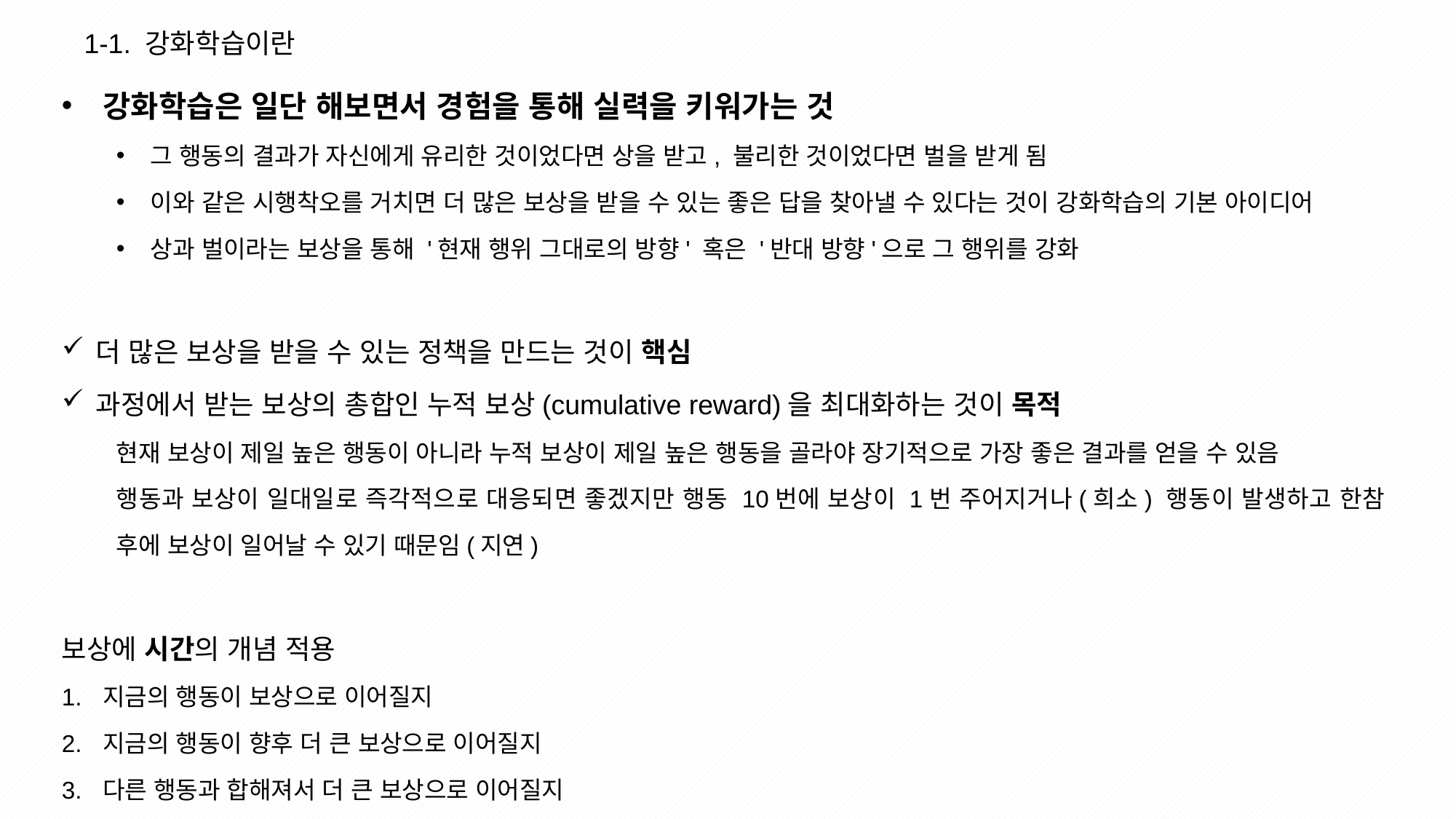

1-1. 강화학습이란

강화학습은 일단 해보면서 경험을 통해 실력을 키워가는 것
그 행동의 결과가 자신에게 유리한 것이었다면 상을 받고, 불리한 것이었다면 벌을 받게 됨
이와 같은 시행착오를 거치면 더 많은 보상을 받을 수 있는 좋은 답을 찾아낼 수 있다는 것이 강화학습의 기본 아이디어
상과 벌이라는 보상을 통해 '현재 행위 그대로의 방향' 혹은 '반대 방향'으로 그 행위를 강화

더 많은 보상을 받을 수 있는 정책을 만드는 것이 핵심
과정에서 받는 보상의 총합인 누적 보상(cumulative reward)을 최대화하는 것이 목적
현재 보상이 제일 높은 행동이 아니라 누적 보상이 제일 높은 행동을 골라야 장기적으로 가장 좋은 결과를 얻을 수 있음
행동과 보상이 일대일로 즉각적으로 대응되면 좋겠지만 행동 10번에 보상이 1번 주어지거나(희소) 행동이 발생하고 한참 후에 보상이 일어날 수 있기 때문임(지연)

보상에 시간의 개념 적용
지금의 행동이 보상으로 이어질지
지금의 행동이 향후 더 큰 보상으로 이어질지
다른 행동과 합해져서 더 큰 보상으로 이어질지